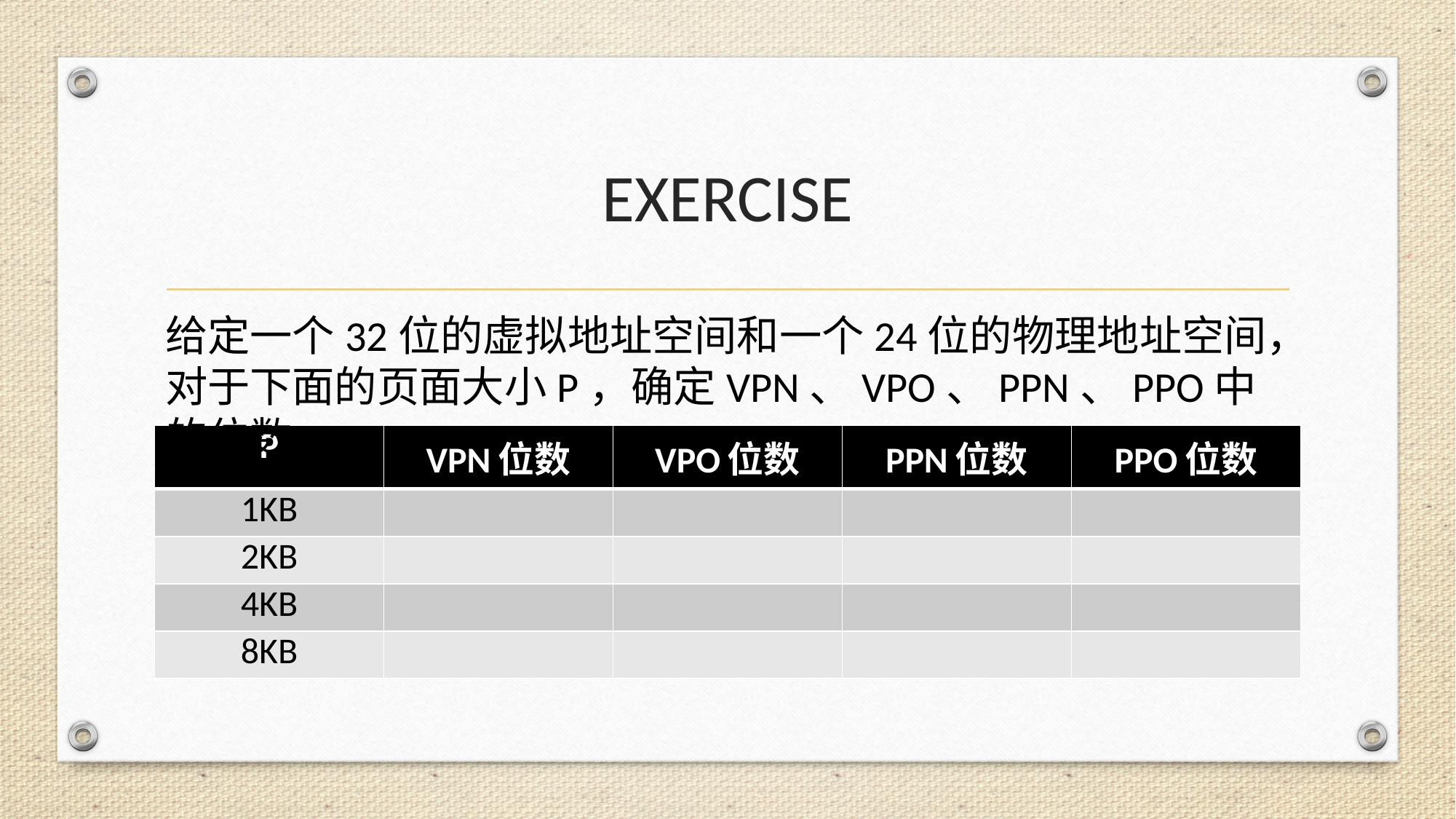

# EXERCISE
给定一个32位的虚拟地址空间和一个24位的物理地址空间，对于下面的页面大小P，确定VPN、VPO、PPN、PPO中的位数
| P | VPN位数 | VPO位数 | PPN位数 | PPO位数 |
| --- | --- | --- | --- | --- |
| 1KB |  |  |  |  |
| 2KB |  |  |  |  |
| 4KB |  |  |  |  |
| 8KB |  |  |  |  |